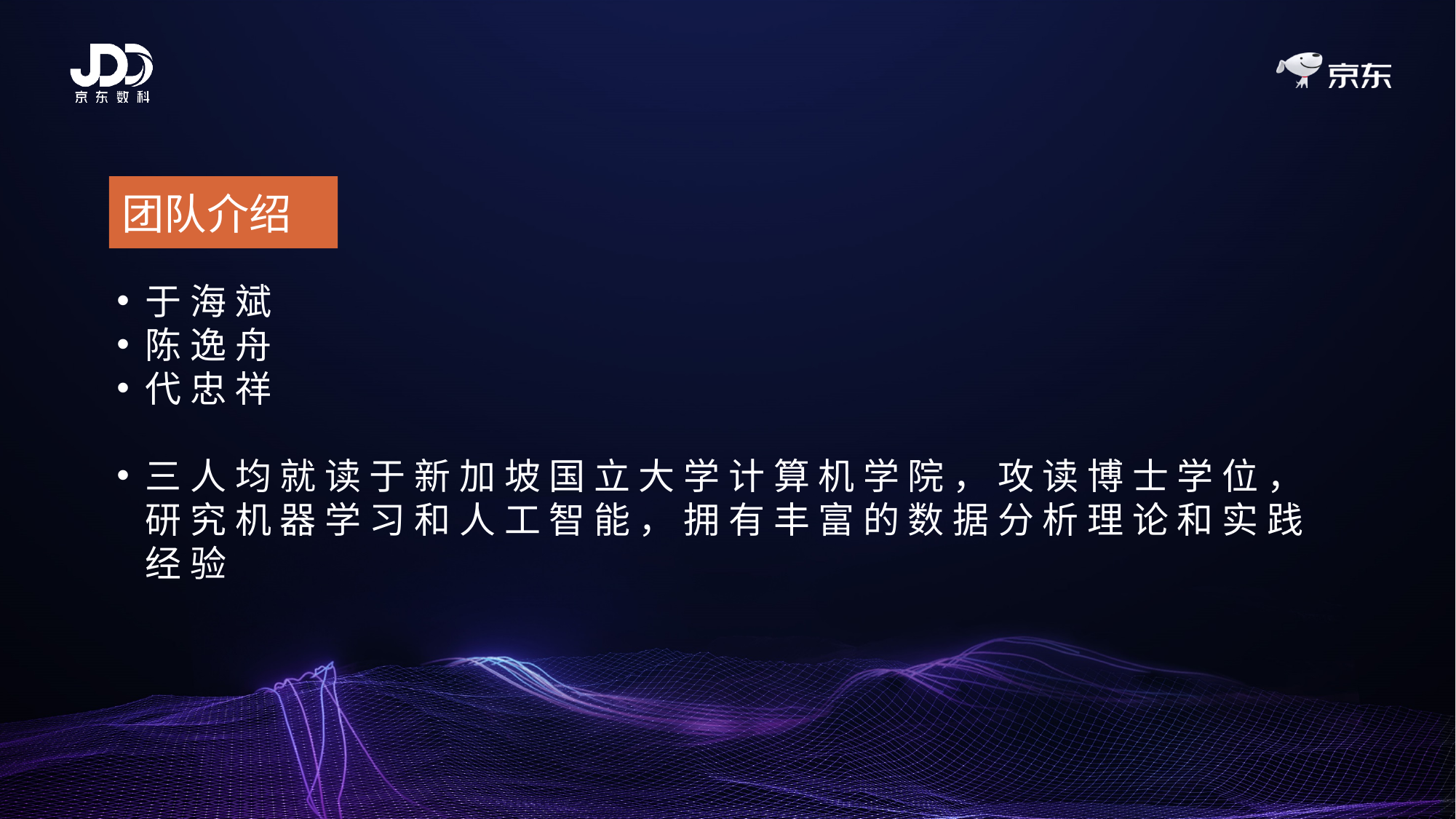

团队介绍
于海斌
陈逸舟
代忠祥

三人均就读于新加坡国立大学计算机学院，攻读博士学位，研究机器学习和人工智能，拥有丰富的数据分析理论和实践经验